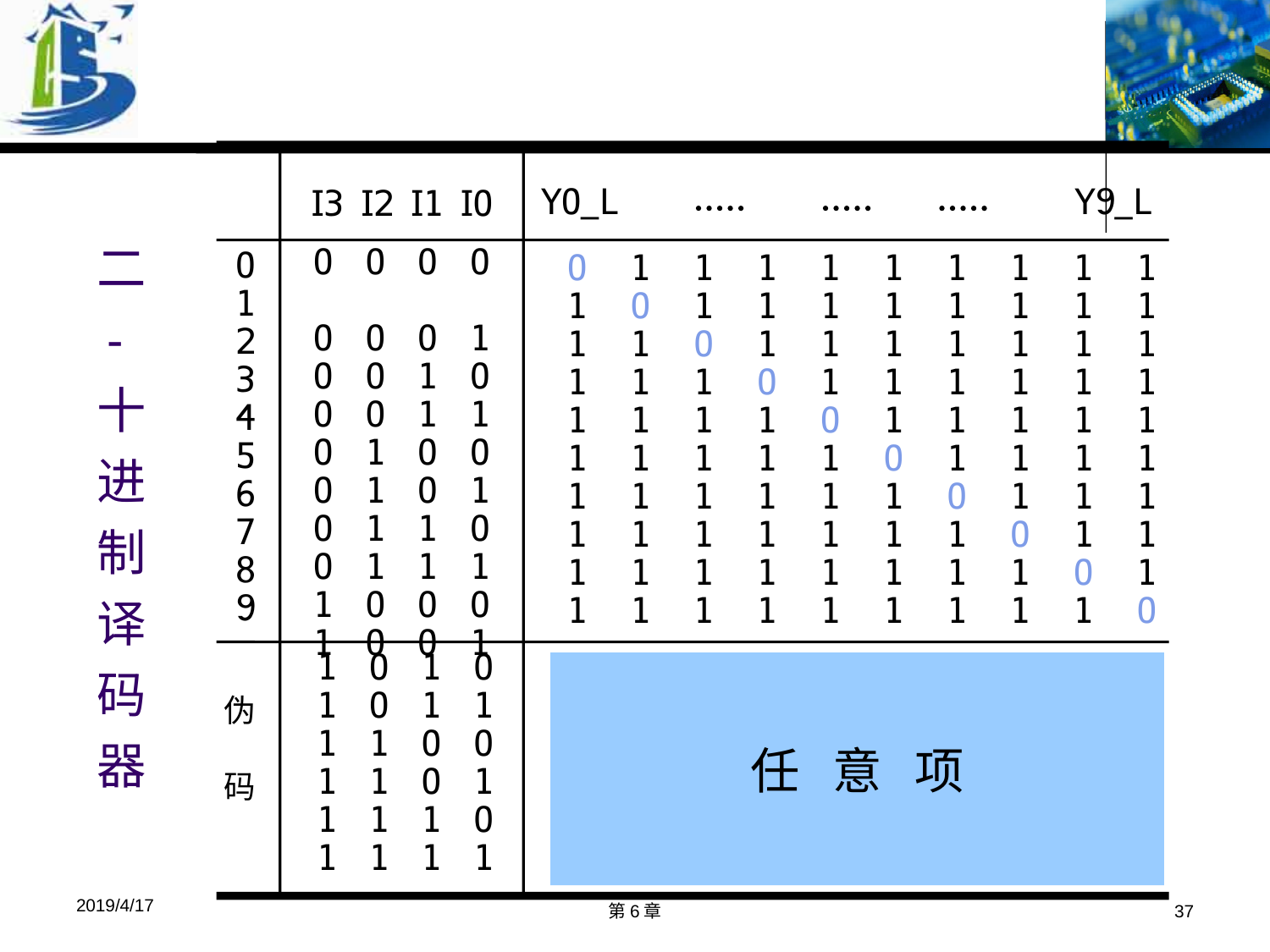

Y0_L                                          Y9_L
I3  I2  I1  I0

0   0   0   0
0   0   0   1
0   0   1   0
0   0   1   1
0   1   0   0
0   1   0   1
0   1   1   0
0   1   1   1
1   0   0   0
1   0   0   1

0
1
2
3
4
5
6
7
8
9
0    1    1    1    1    1    1    1    1    1
1    0    1    1    1    1    1    1    1    1
1    1    0    1    1    1    1    1    1    1
1    1    1    0    1    1    1    1    1    1
1    1    1    1    0    1    1    1    1    1
1    1    1    1    1    0    1    1    1    1
1    1    1    1    1    1    0    1    1    1
1    1    1    1    1    1    1    0    1    1
1    1    1    1    1    1    1    1    0    1
1    1    1    1    1    1    1    1    1    0

1   0   1   0
1   0   1   1
1   1   0   0
1   1   0   1
1   1   1   0
1   1   1   1
1    1    1    1    1    1    1    1    1    1
1    1    1    1    1    1    1    1    1    1
1    1    1    1    1    1    1    1    1    1
1    1    1    1    1    1    1    1    1    1
1    1    1    1    1    1    1    1    1    1
1    1    1    1    1    1    1    1    1    1
伪

码

二-十进制译码器
任   意   项
2019/4/17
第6章
37